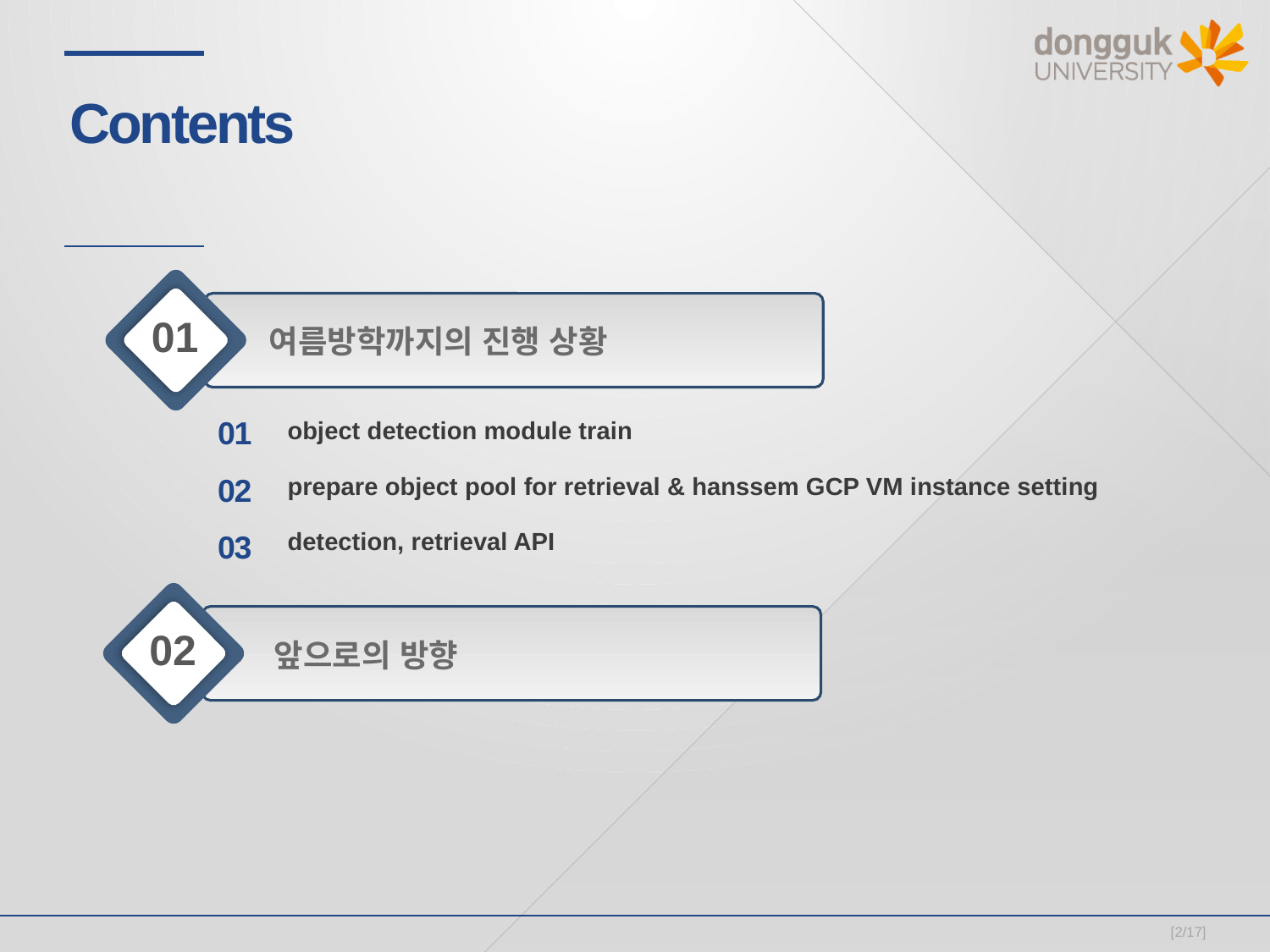

01

여름방학까지의 진행 상황
# 01 02 03
object detection module train
prepare object pool for retrieval & hanssem GCP VM instance setting
detection, retrieval API

ㄴ
02
앞으로의 방향

[2/17]